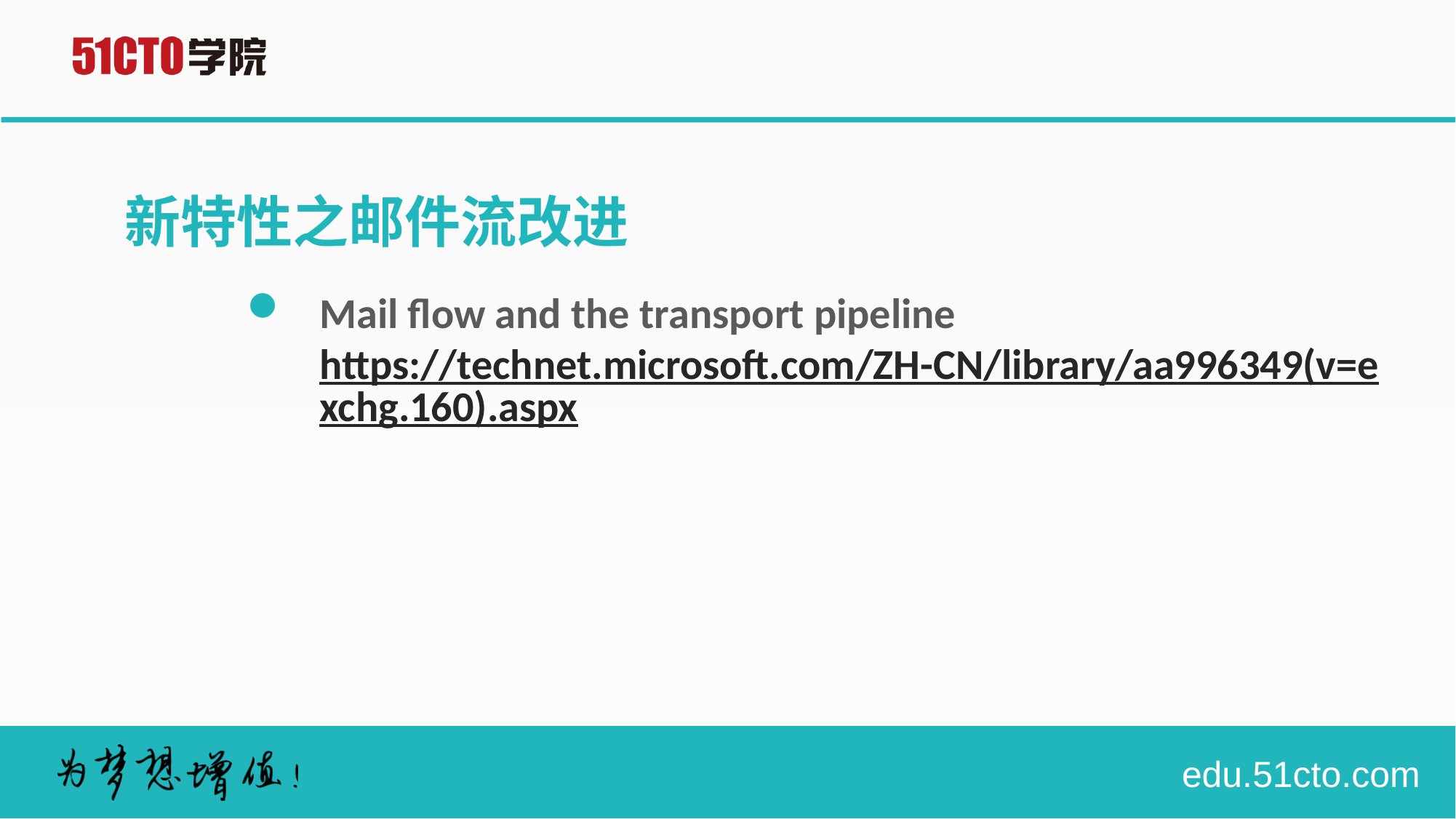

# 新特性之邮件流改进
Mail flow and the transport pipeline  https://technet.microsoft.com/ZH-CN/library/aa996349(v=exchg.160).aspx